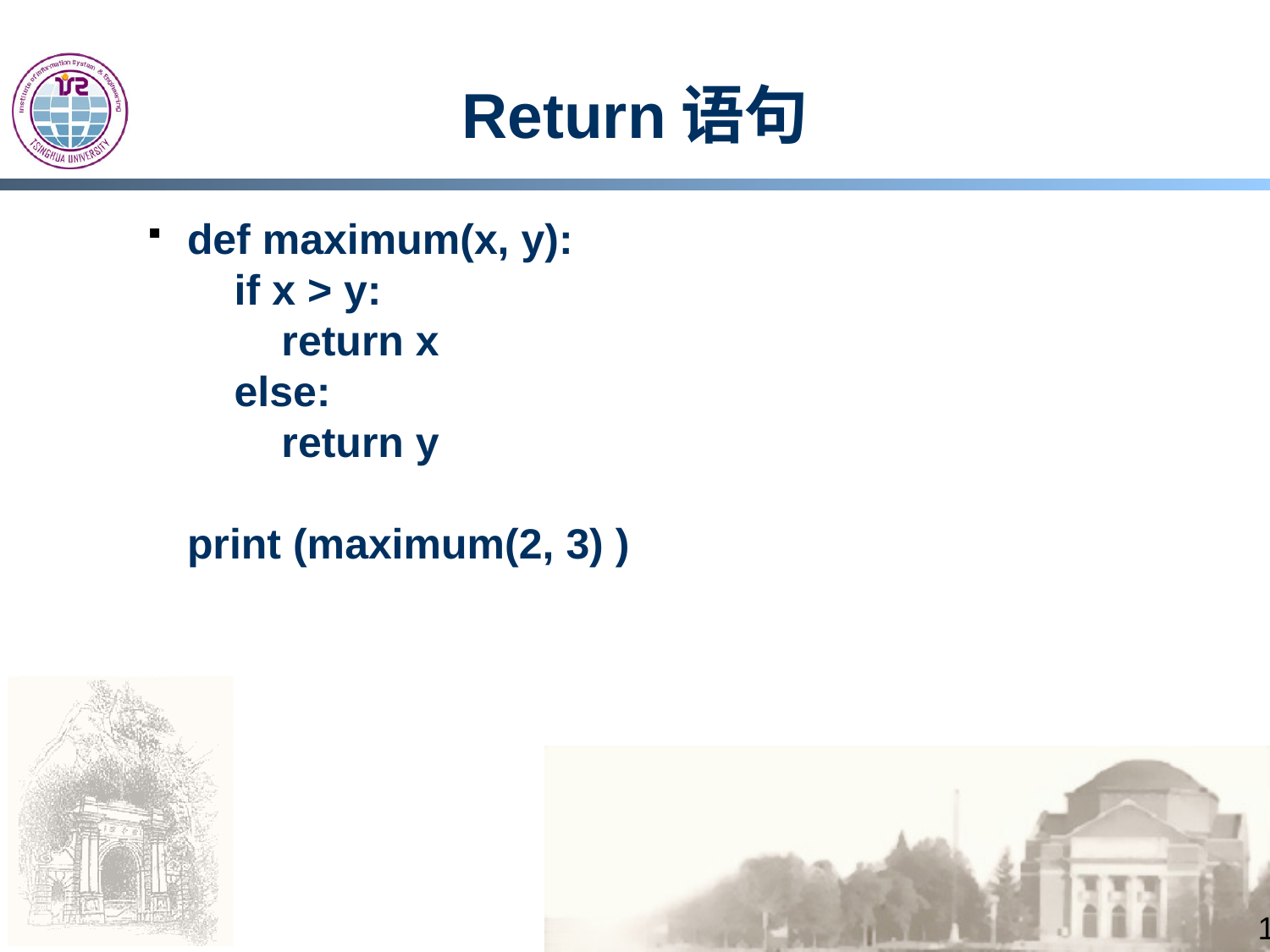

# Return语句
def maximum(x, y):
    if x > y:
        return x
    else:
        return y
print (maximum(2, 3) )